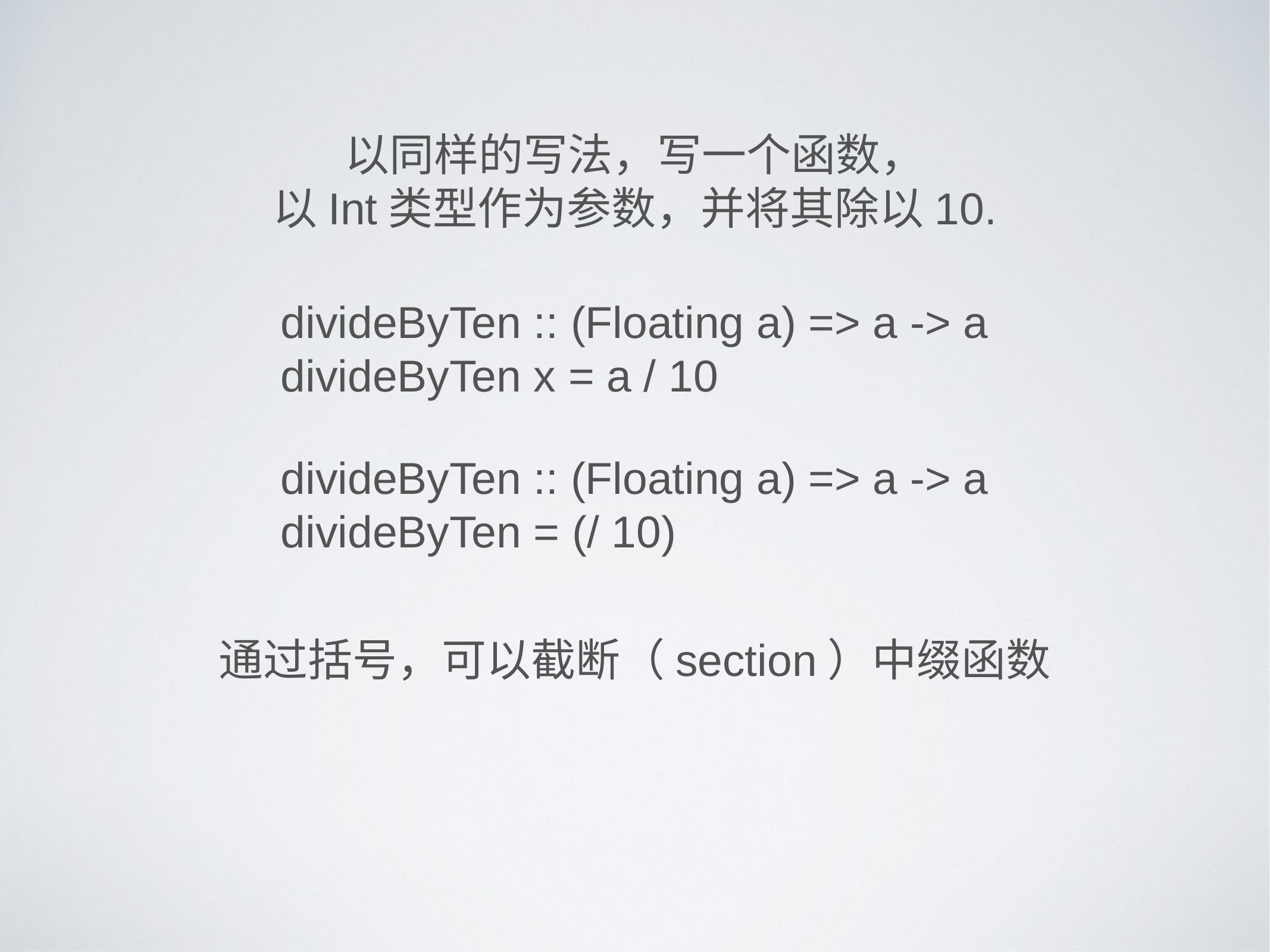

以同样的写法，写一个函数，
以Int类型作为参数，并将其除以10.
divideByTen :: (Floating a) => a -> a
divideByTen x = a / 10
divideByTen :: (Floating a) => a -> a
divideByTen = (/ 10)
通过括号，可以截断（section）中缀函数